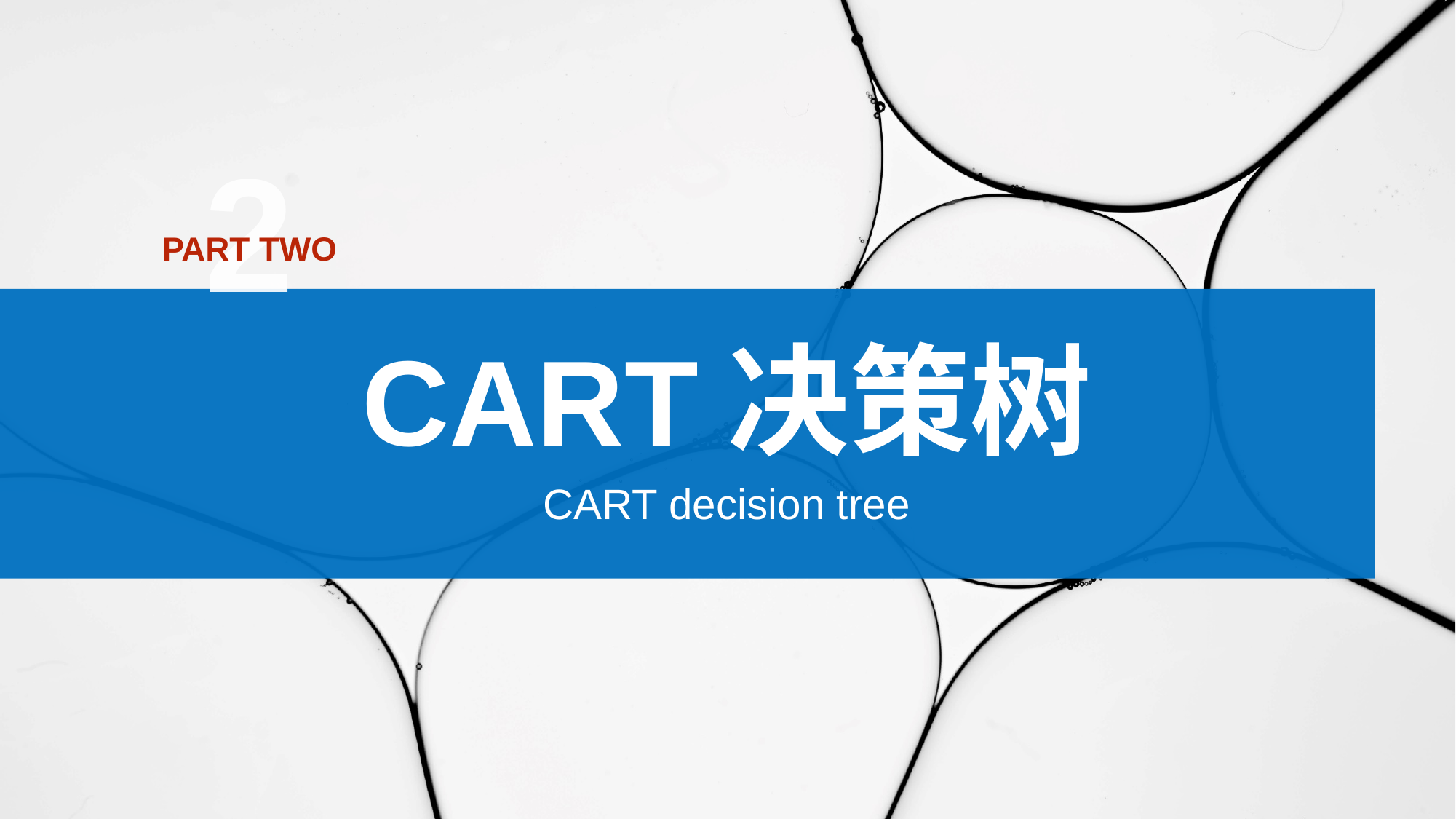

2
PART TWO
CART决策树
CART decision tree